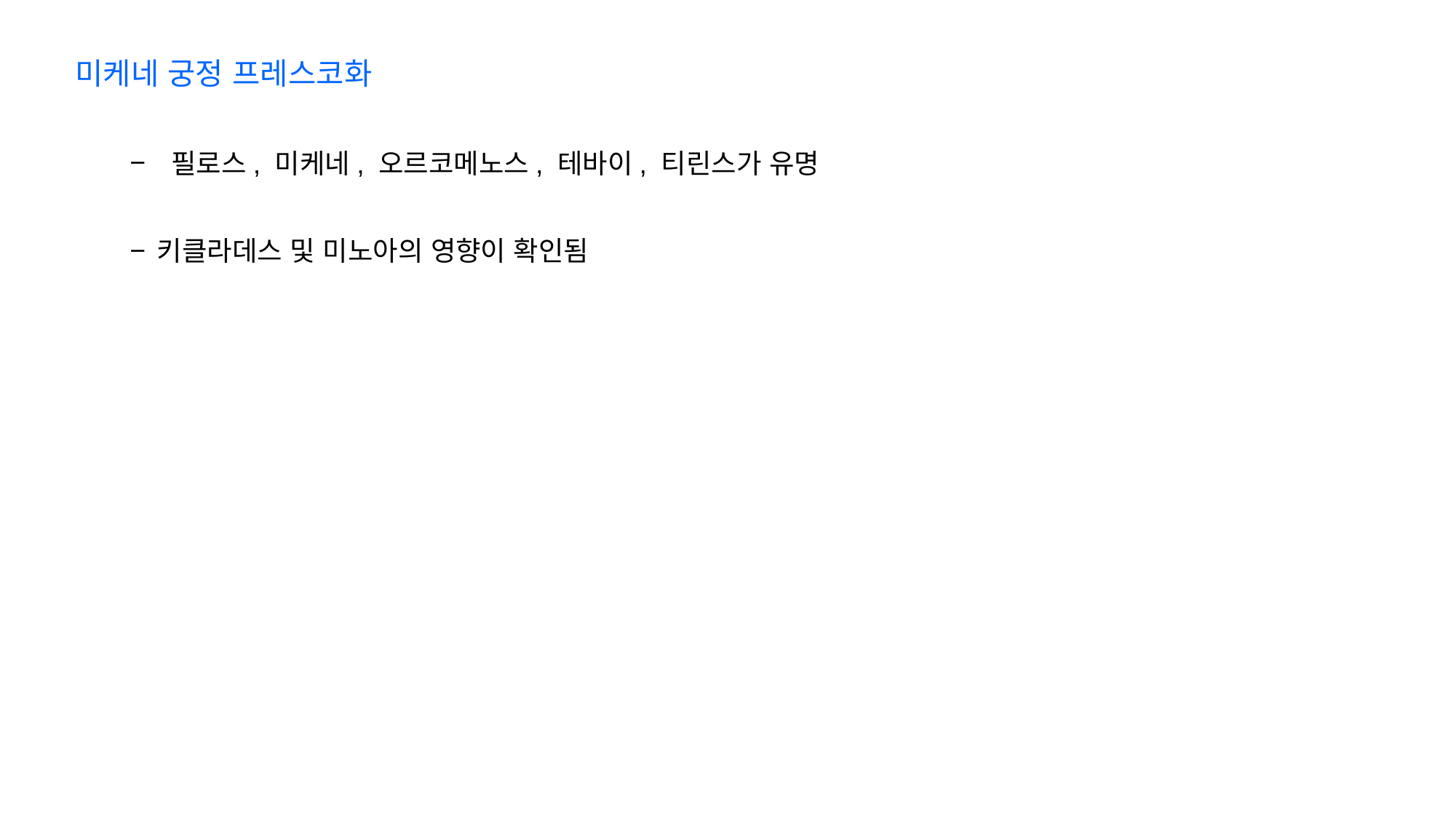

미케네 궁정 프레스코화

 필로스, 미케네, 오르코메노스, 테바이, 티린스가 유명

키클라데스 및 미노아의 영향이 확인됨